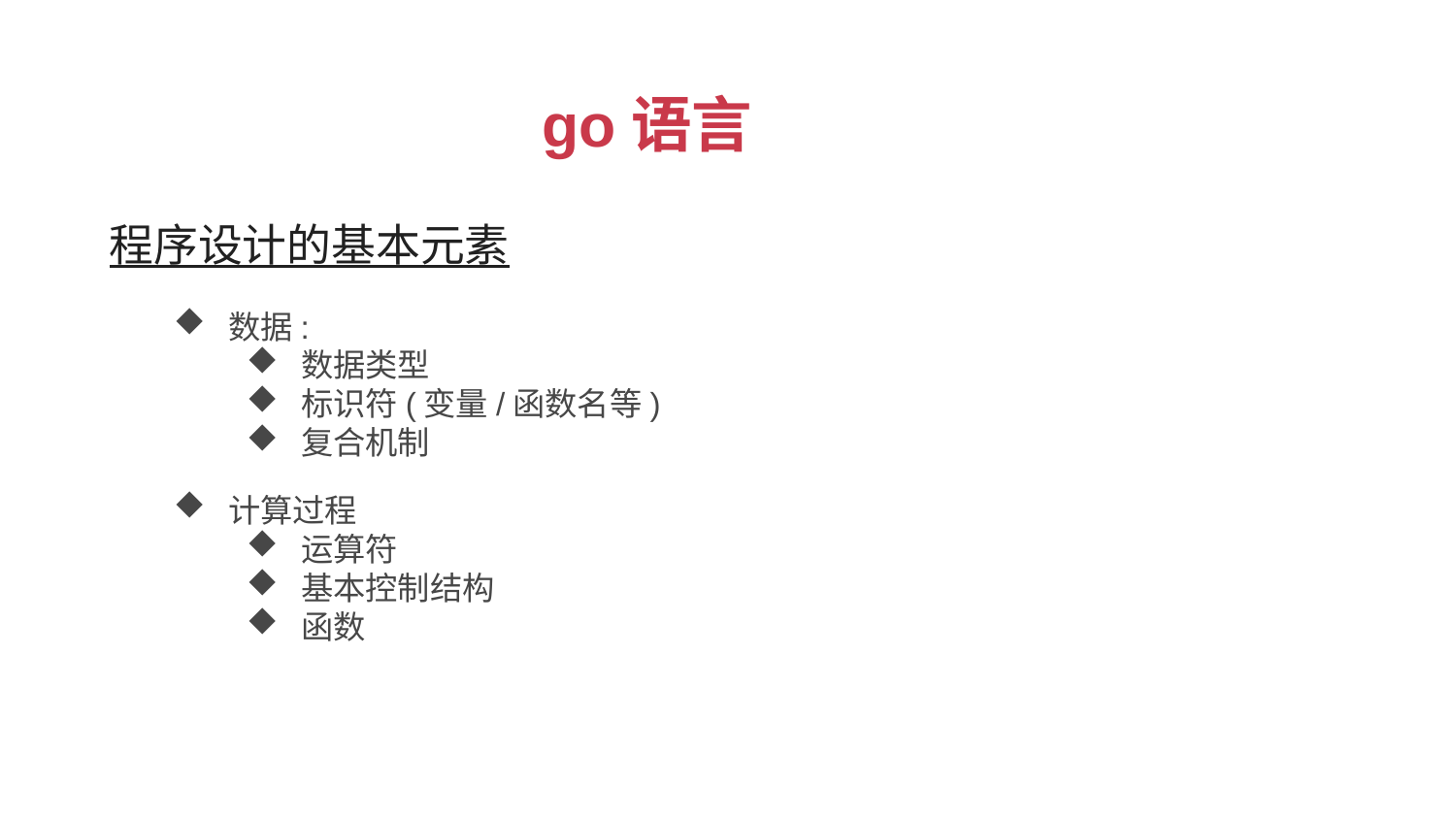

go语言
 程序设计的基本元素
数据:
数据类型
标识符(变量/函数名等)
复合机制
计算过程
运算符
基本控制结构
函数